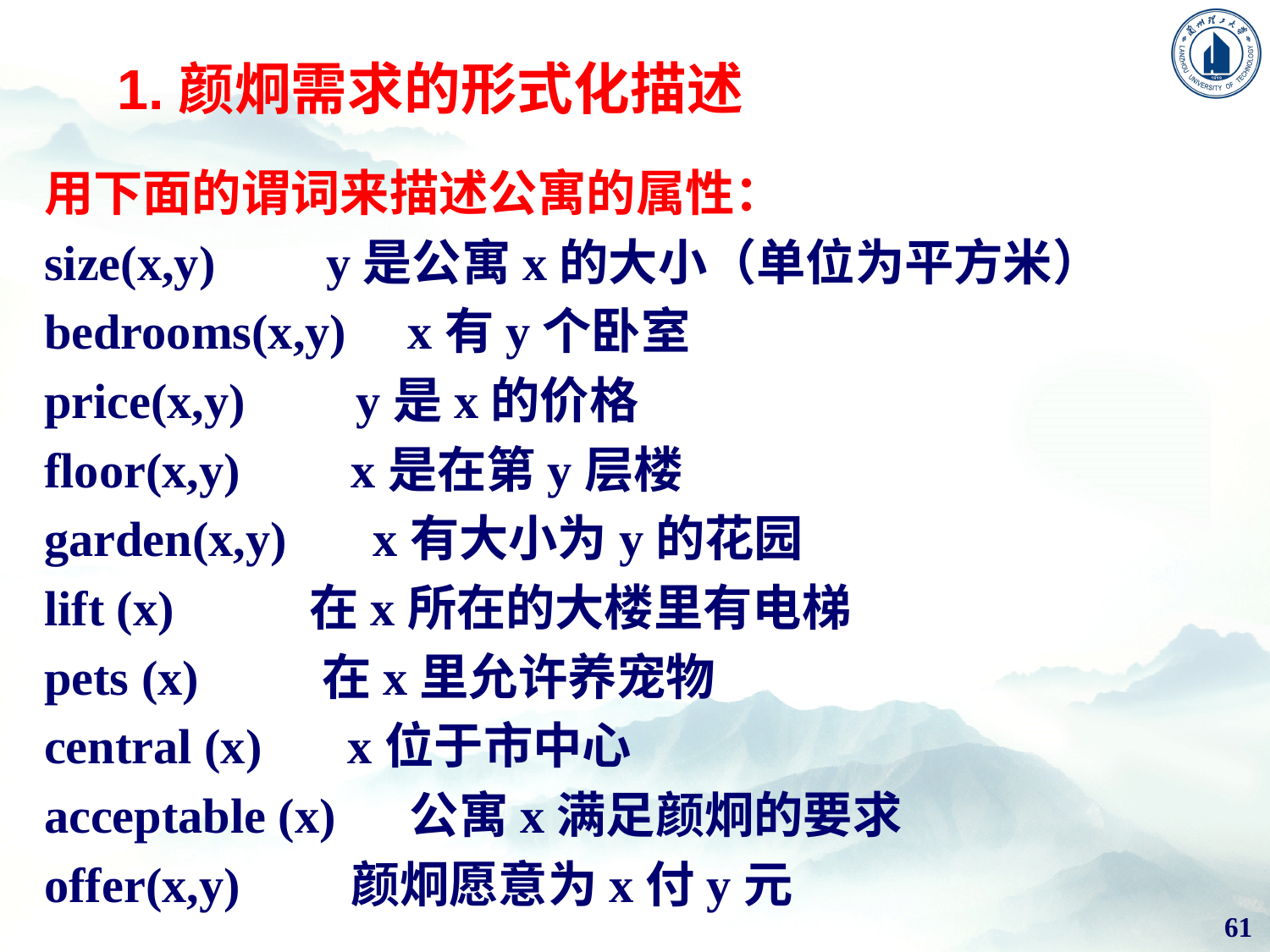

# 1.颜炯需求的形式化描述
用下面的谓词来描述公寓的属性：
size(x,y)         y是公寓x的大小（单位为平方米）
bedrooms(x,y)     x有y个卧室
price(x,y)         y是x的价格
floor(x,y)         x是在第y层楼
garden(x,y)       x有大小为y的花园
lift (x)          在x所在的大楼里有电梯
pets (x)         在x里允许养宠物
central (x)       x位于市中心
acceptable (x)     公寓x满足颜炯的要求
offer(x,y)        颜炯愿意为x付y元

61